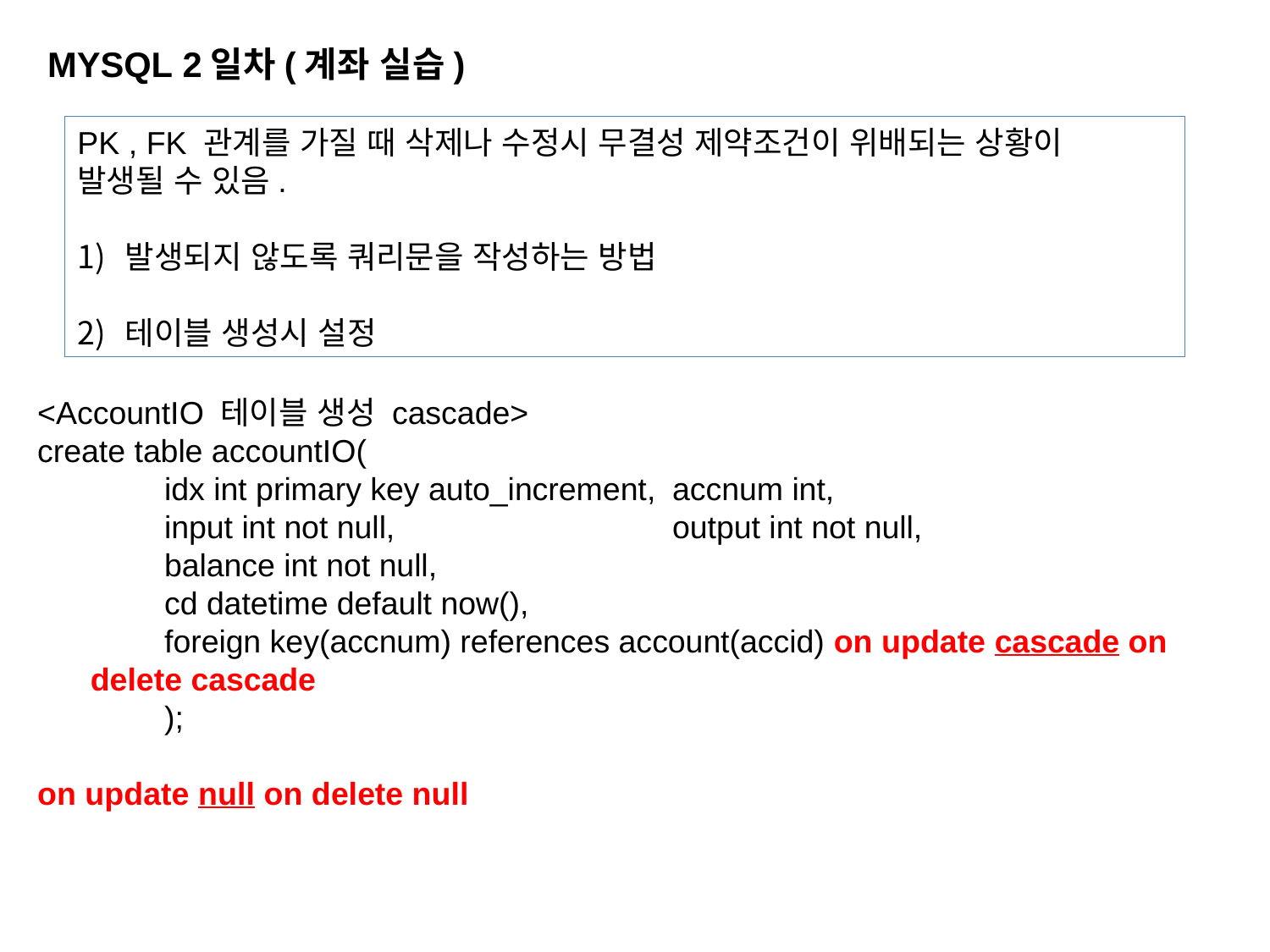

MYSQL 2일차(계좌 실습)
PK , FK 관계를 가질 때 삭제나 수정시 무결성 제약조건이 위배되는 상황이
발생될 수 있음.

발생되지 않도록 쿼리문을 작성하는 방법

테이블 생성시 설정
<AccountIO 테이블 생성 cascade>
create table accountIO(
	idx int primary key auto_increment,	accnum int,
	input int not null,			output int not null,
	balance int not null,
	cd datetime default now(),
	foreign key(accnum) references account(accid) on update cascade on              delete cascade
	);

on update null on delete null